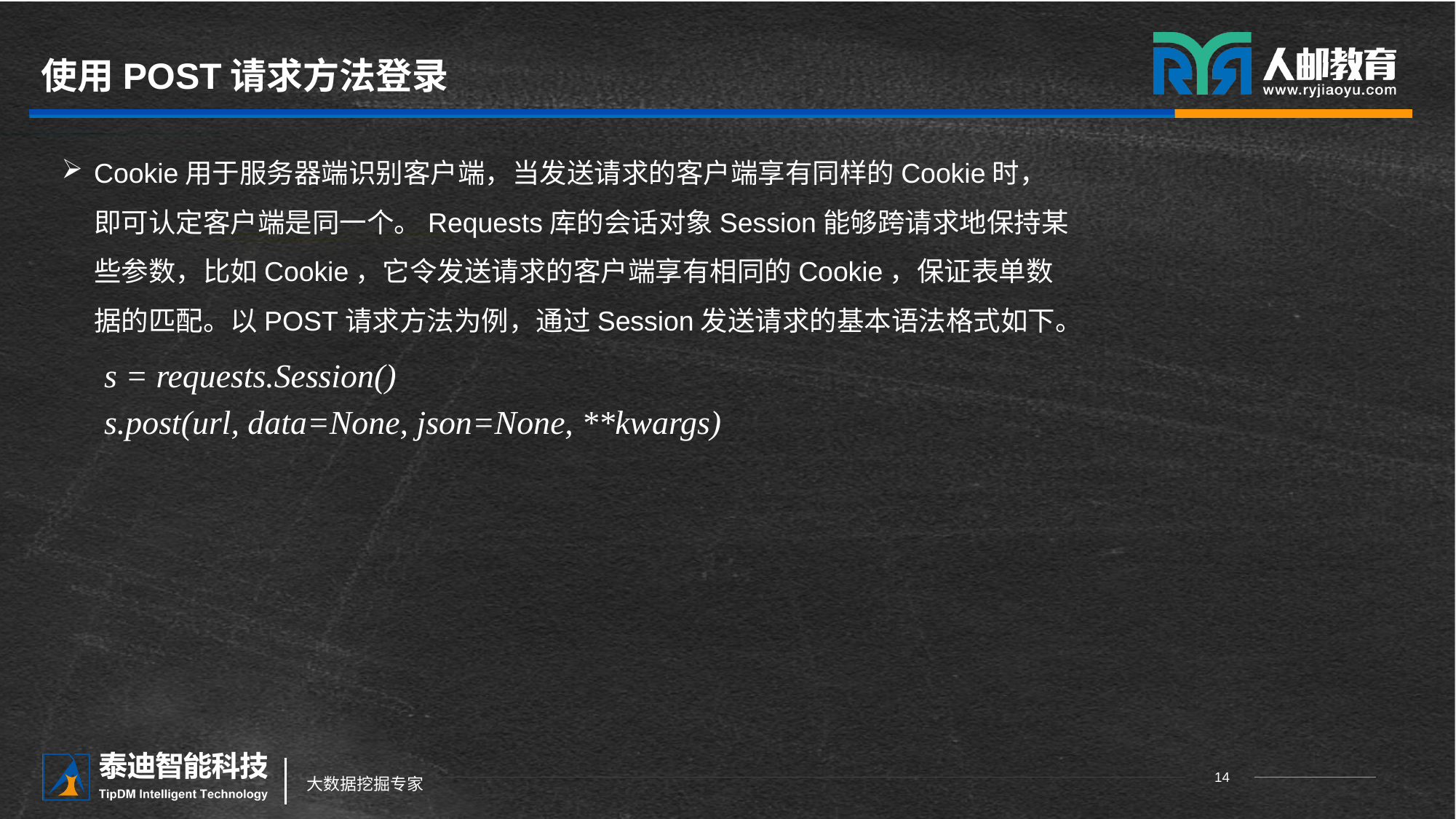

# 使用POST请求方法登录
Cookie用于服务器端识别客户端，当发送请求的客户端享有同样的Cookie时，即可认定客户端是同一个。Requests库的会话对象Session能够跨请求地保持某些参数，比如Cookie，它令发送请求的客户端享有相同的Cookie，保证表单数据的匹配。以POST请求方法为例，通过Session发送请求的基本语法格式如下。

s = requests.Session()
s.post(url, data=None, json=None, **kwargs)